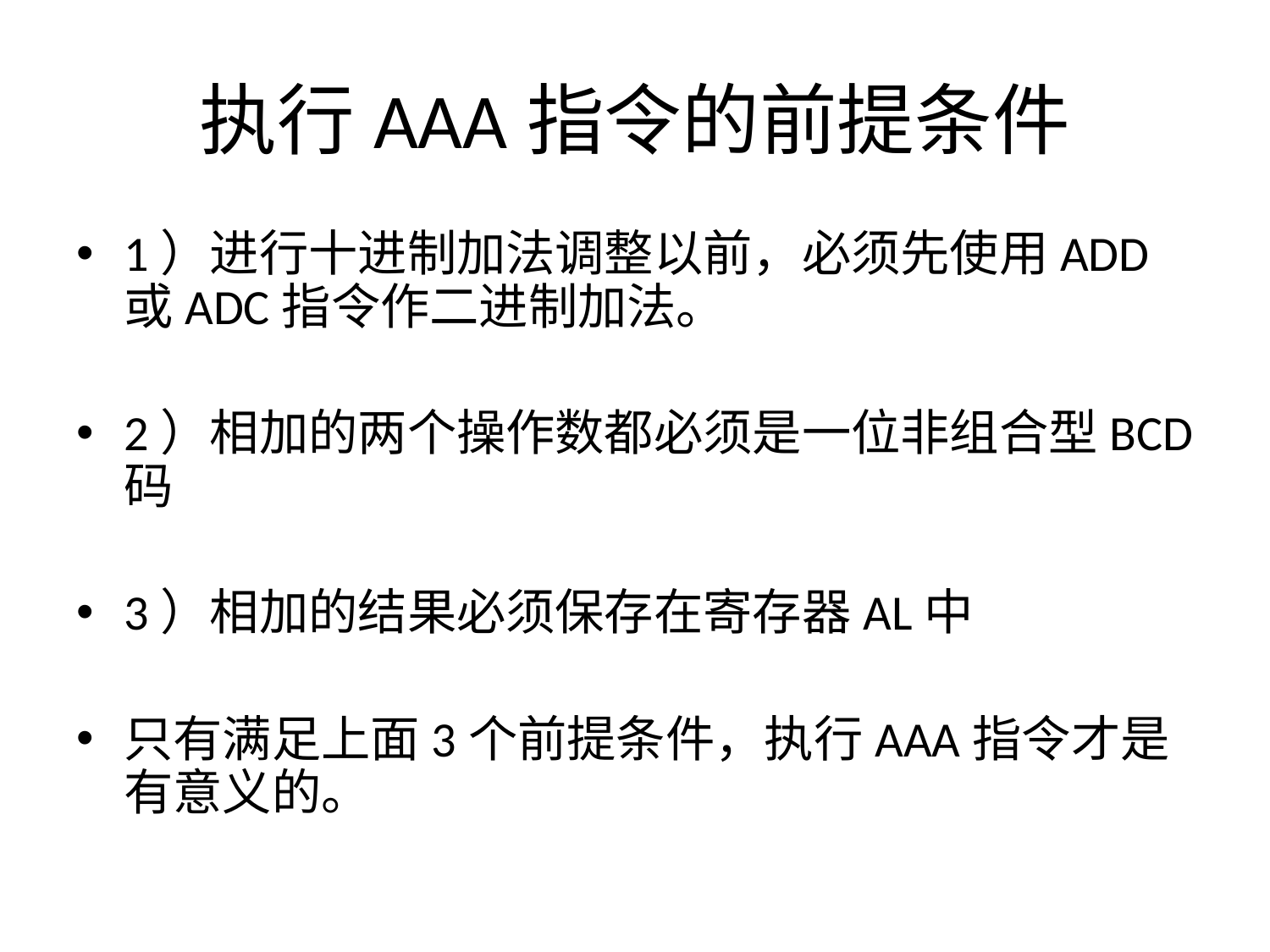

# 执行AAA指令的前提条件
1）进行十进制加法调整以前，必须先使用ADD或ADC指令作二进制加法。

2）相加的两个操作数都必须是一位非组合型BCD码

3）相加的结果必须保存在寄存器AL中

只有满足上面3个前提条件，执行AAA指令才是有意义的。